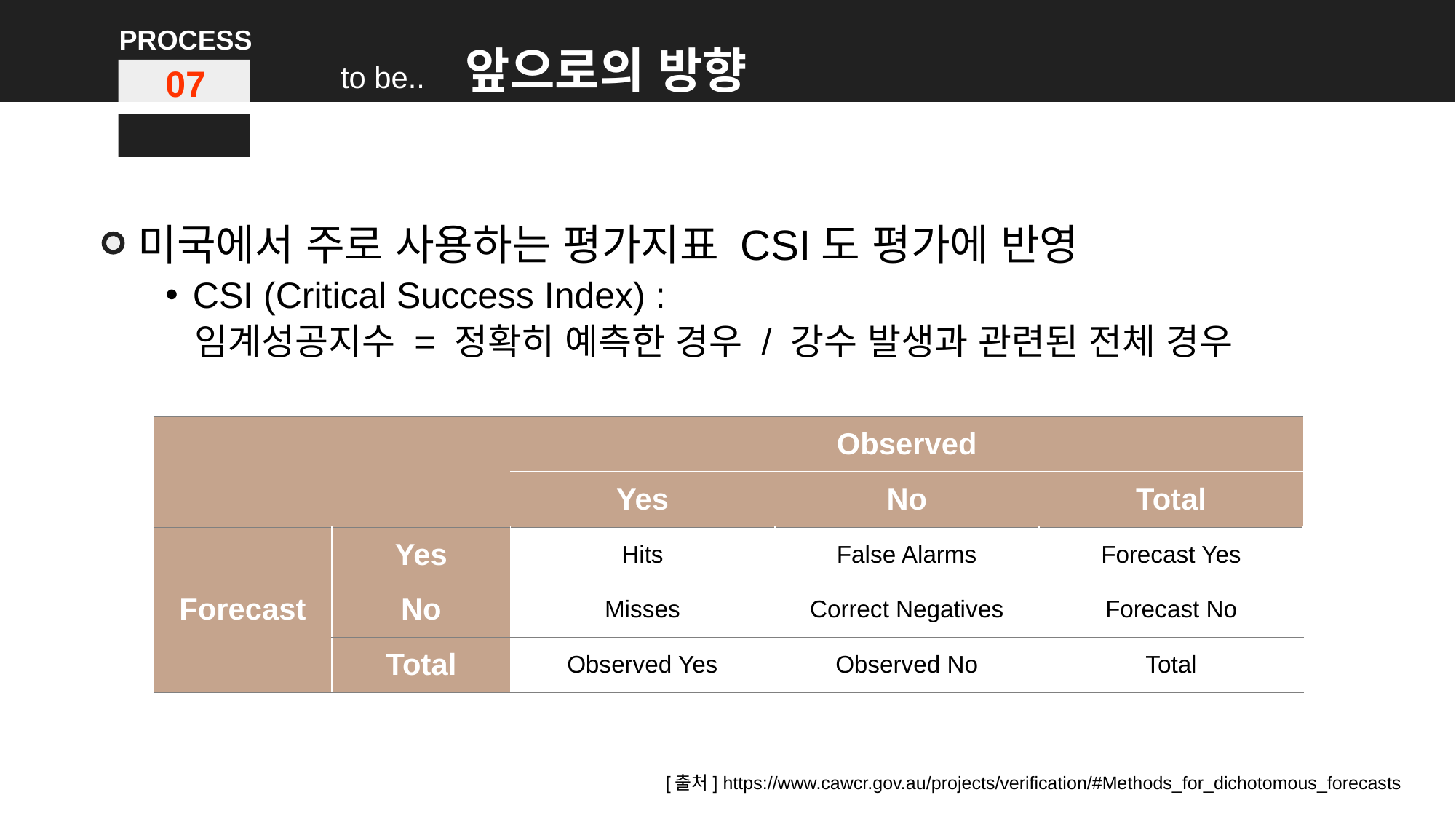

PROCESS

to be..    앞으로의 방향
07

미국에서 주로 사용하는 평가지표 CSI도 평가에 반영
CSI (Critical Success Index) :
  임계성공지수 = 정확히 예측한 경우 / 강수 발생과 관련된 전체 경우

|  |  | Observed |  |  |
| --- | --- | --- | --- | --- |
|  |  | Yes | No | Total |
| Forecast | Yes | Hits | False Alarms | Forecast Yes |
|  | No | Misses | Correct Negatives | Forecast No |
|  | Total | Observed Yes | Observed No | Total |
[출처] https://www.cawcr.gov.au/projects/verification/#Methods_for_dichotomous_forecasts